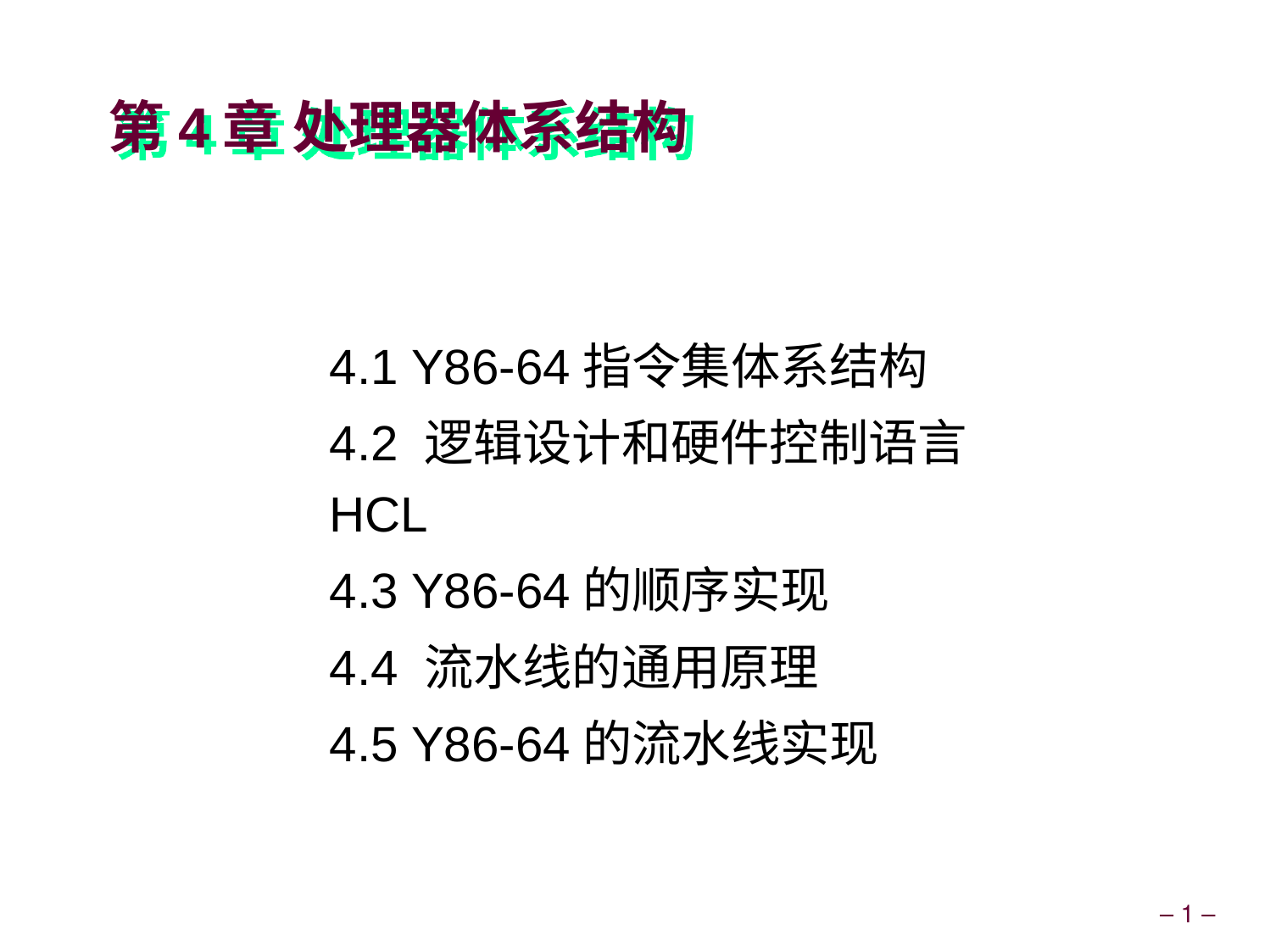

# 第4章 处理器体系结构
4.1 Y86-64指令集体系结构
4.2 逻辑设计和硬件控制语言HCL
4.3 Y86-64的顺序实现
4.4 流水线的通用原理
4.5 Y86-64的流水线实现